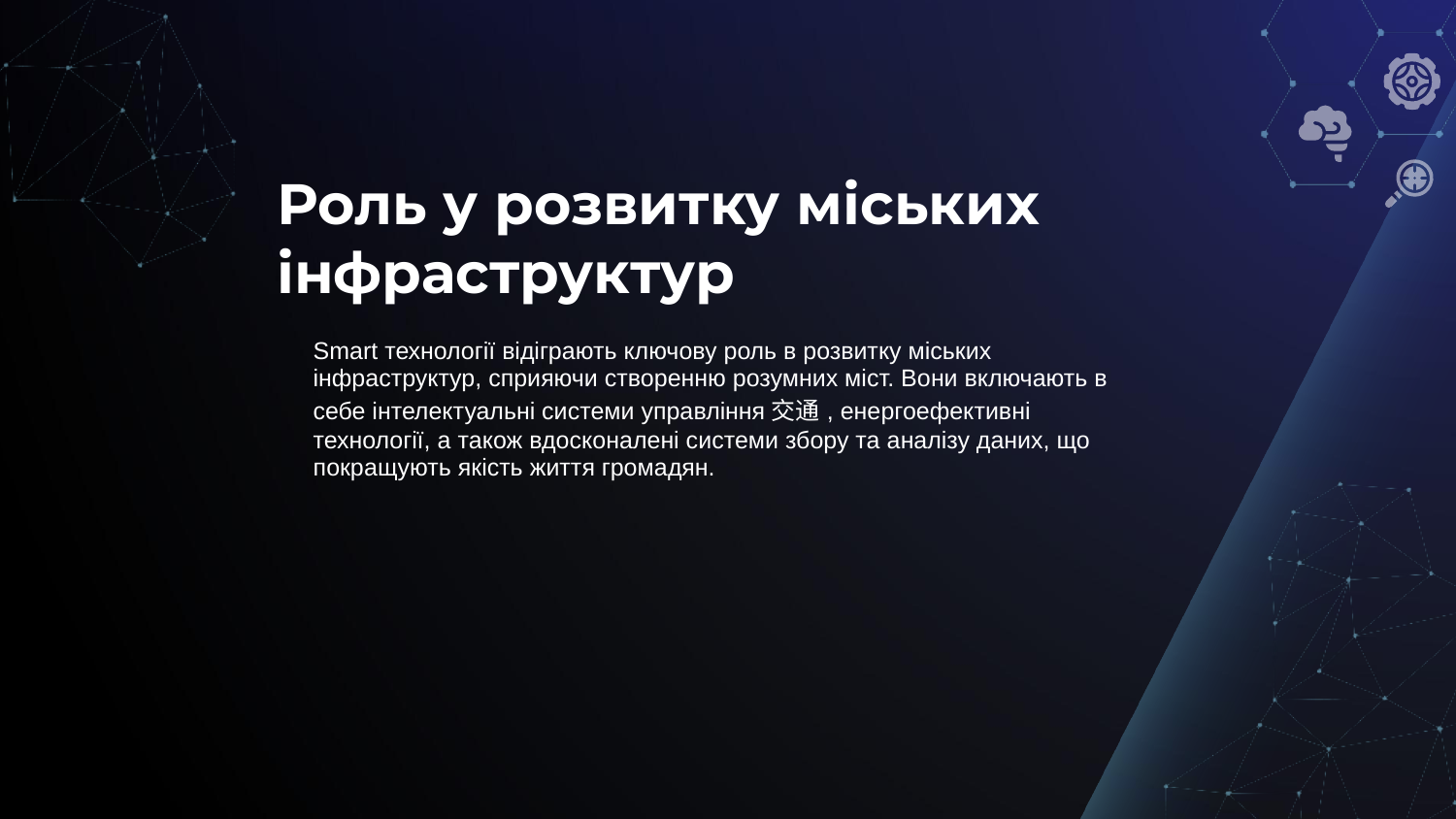

# Роль у розвитку міських інфраструктур
Smart технології відіграють ключову роль в розвитку міських інфраструктур, сприяючи створенню розумних міст. Вони включають в себе інтелектуальні системи управління交通, енергоефективні технології, а також вдосконалені системи збору та аналізу даних, що покращують якість життя громадян.